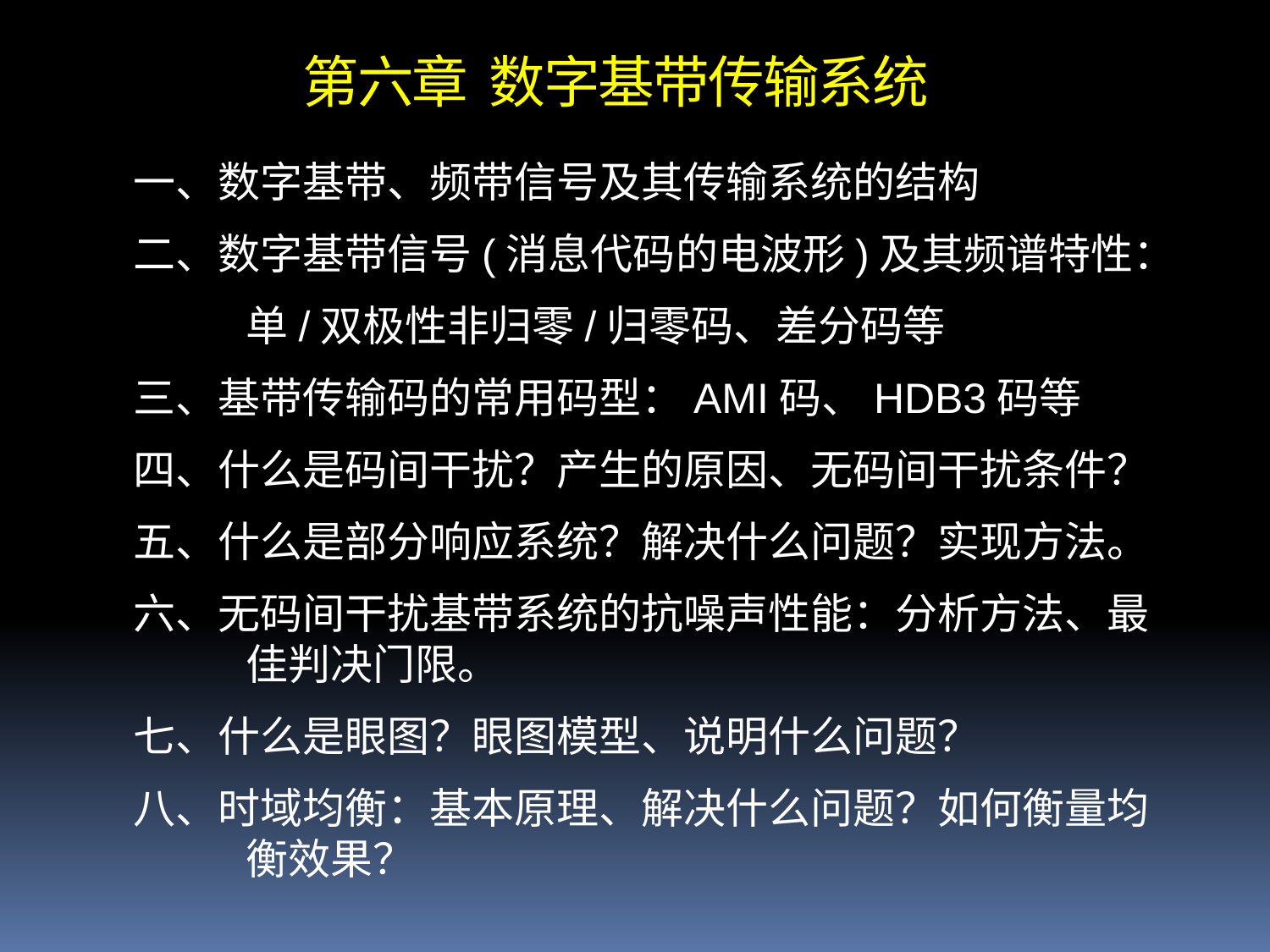

第六章  数字基带传输系统
一、数字基带、频带信号及其传输系统的结构
二、数字基带信号(消息代码的电波形)及其频谱特性：
	单/双极性非归零/归零码、差分码等
三、基带传输码的常用码型：AMI码、HDB3码等
四、什么是码间干扰？产生的原因、无码间干扰条件？
五、什么是部分响应系统？解决什么问题？实现方法。
六、无码间干扰基带系统的抗噪声性能：分析方法、最佳判决门限。
七、什么是眼图？眼图模型、说明什么问题？
八、时域均衡：基本原理、解决什么问题？如何衡量均衡效果？